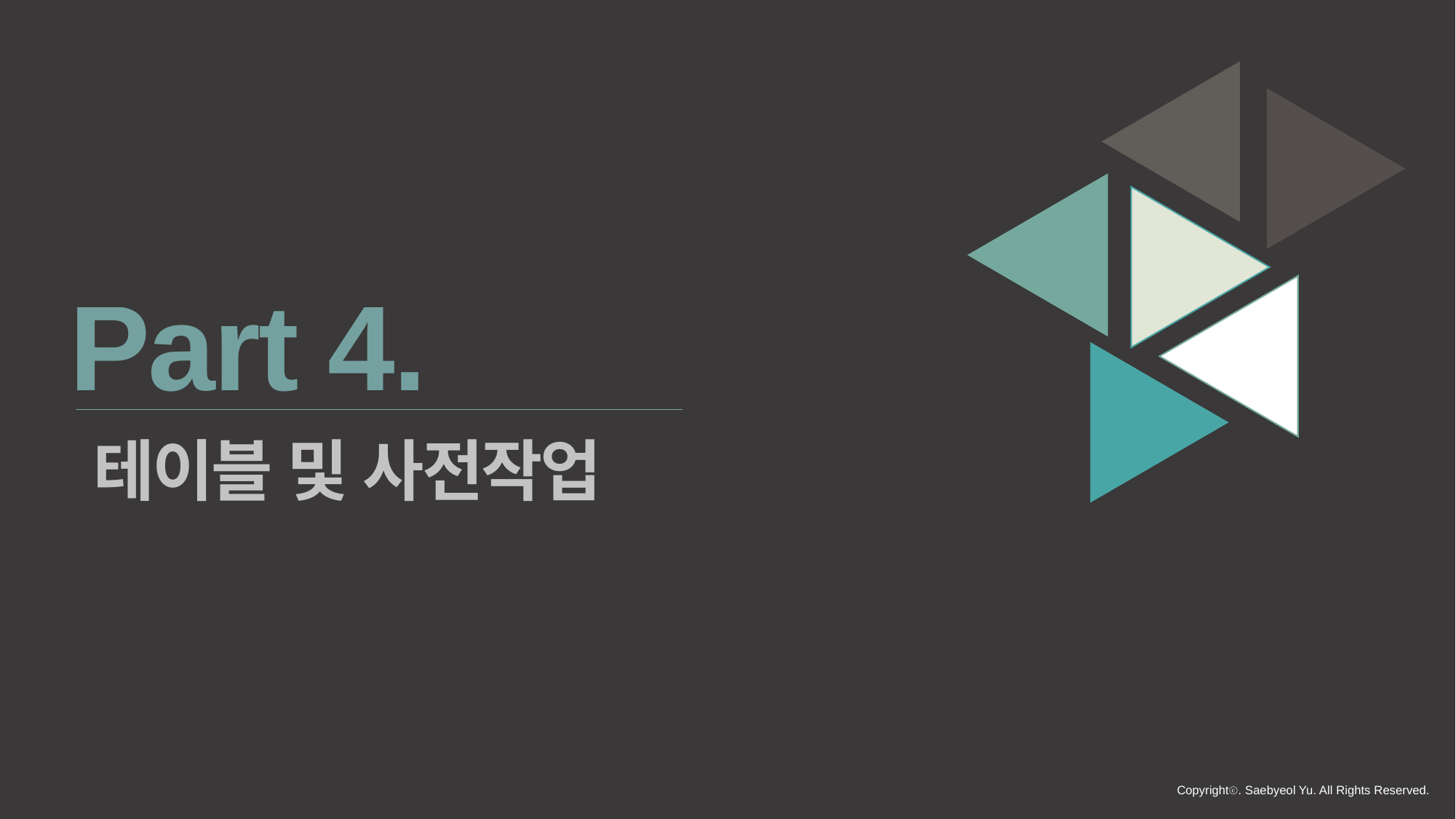

Part 4.
테이블 및 사전작업
Copyrightⓒ. Saebyeol Yu. All Rights Reserved.